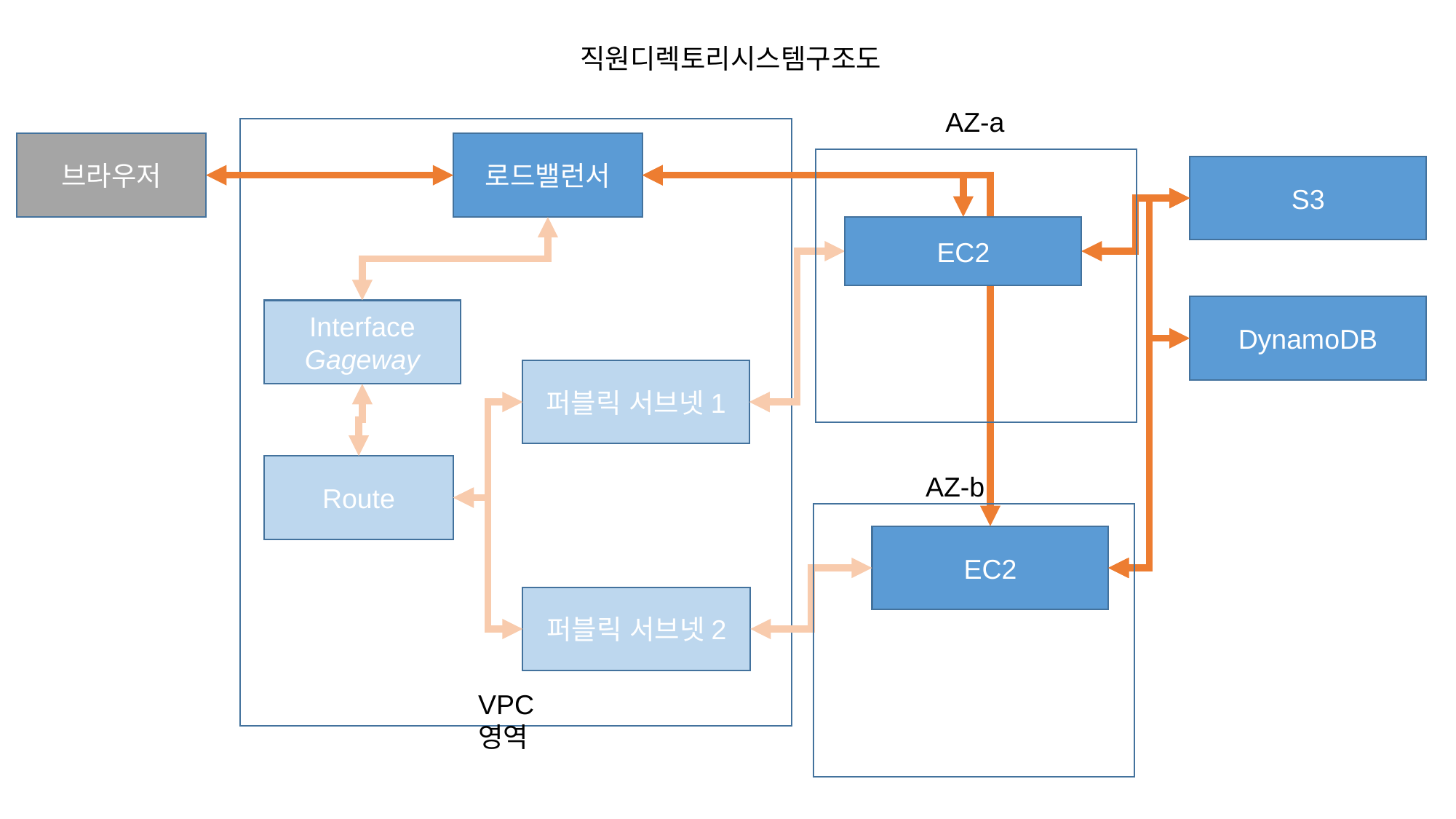

직원디렉토리시스템구조도
AZ-a

로드밸런서
브라우저

S3
EC2
DynamoDB
Interface Gageway
퍼블릭 서브넷1
Route
AZ-b

EC2
퍼블릭 서브넷2
VPC 영역